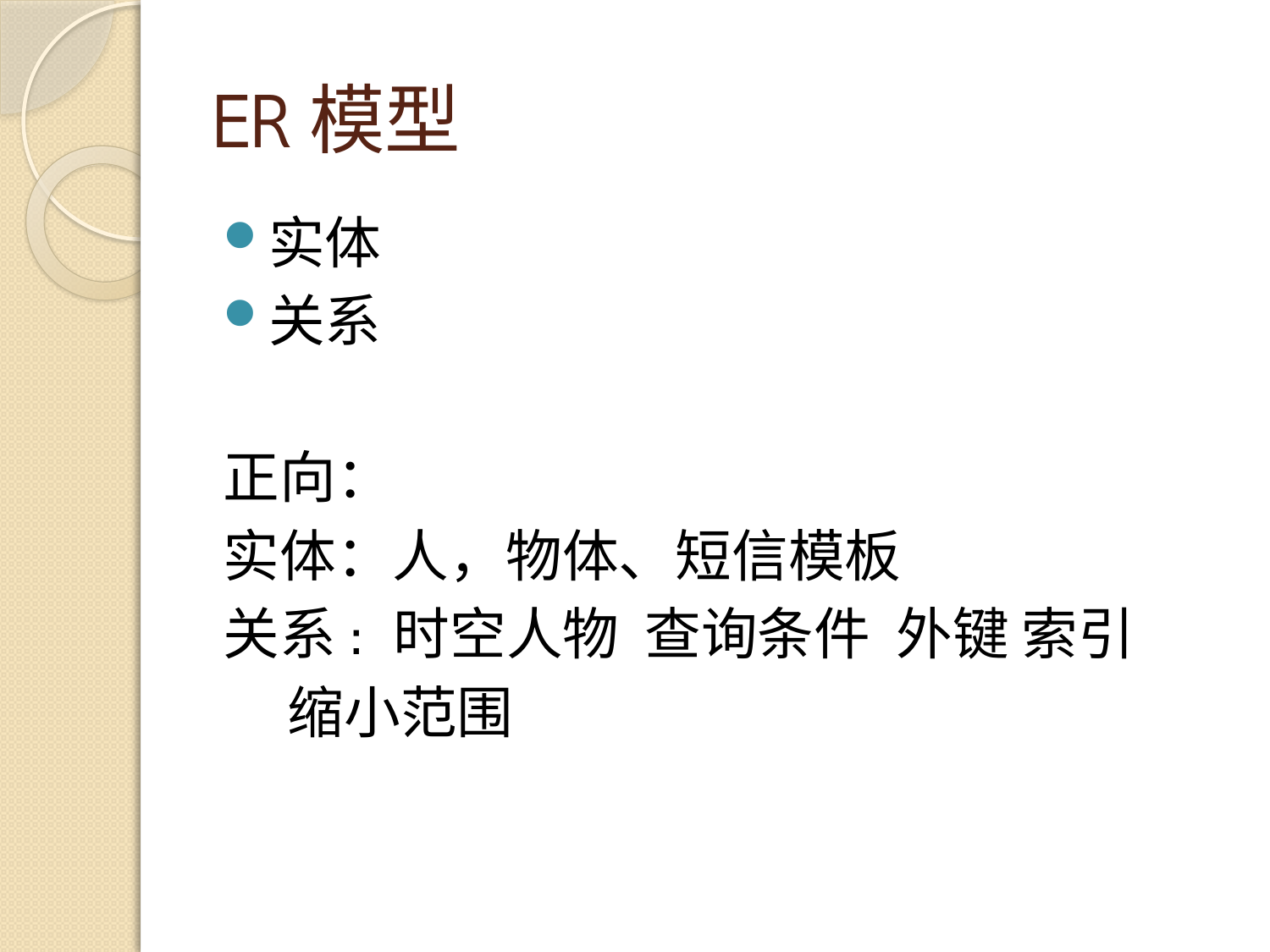

# ER模型
实体
关系

正向：
实体：人，物体、短信模板
关系: 时空人物  查询条件  外键 索引
    缩小范围